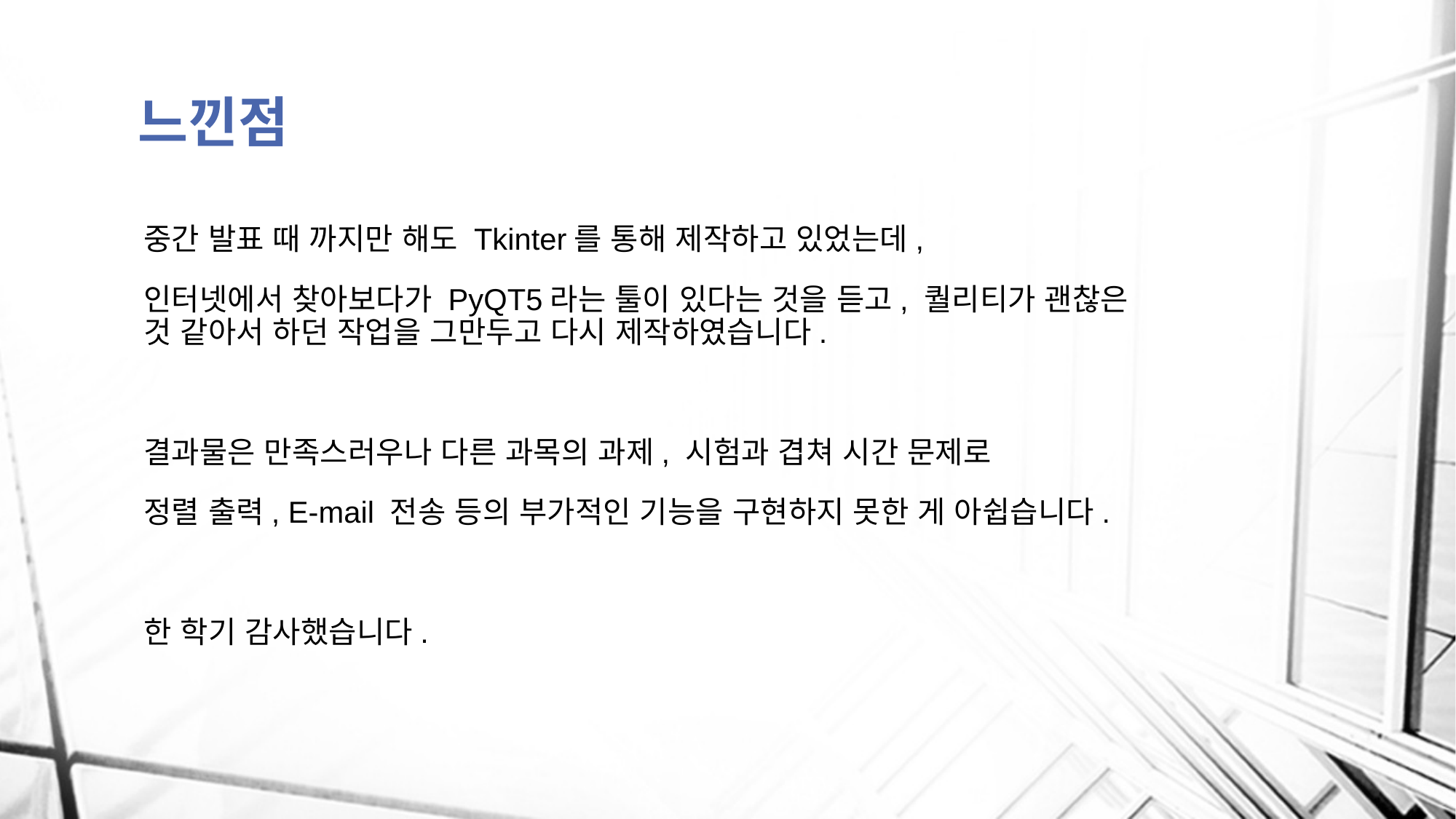

# 느낀점
중간 발표 때 까지만 해도 Tkinter를 통해 제작하고 있었는데,
인터넷에서 찾아보다가 PyQT5라는 툴이 있다는 것을 듣고, 퀄리티가 괜찮은 것 같아서 하던 작업을 그만두고 다시 제작하였습니다.

결과물은 만족스러우나 다른 과목의 과제, 시험과 겹쳐 시간 문제로
정렬 출력, E-mail 전송 등의 부가적인 기능을 구현하지 못한 게 아쉽습니다.

한 학기 감사했습니다.